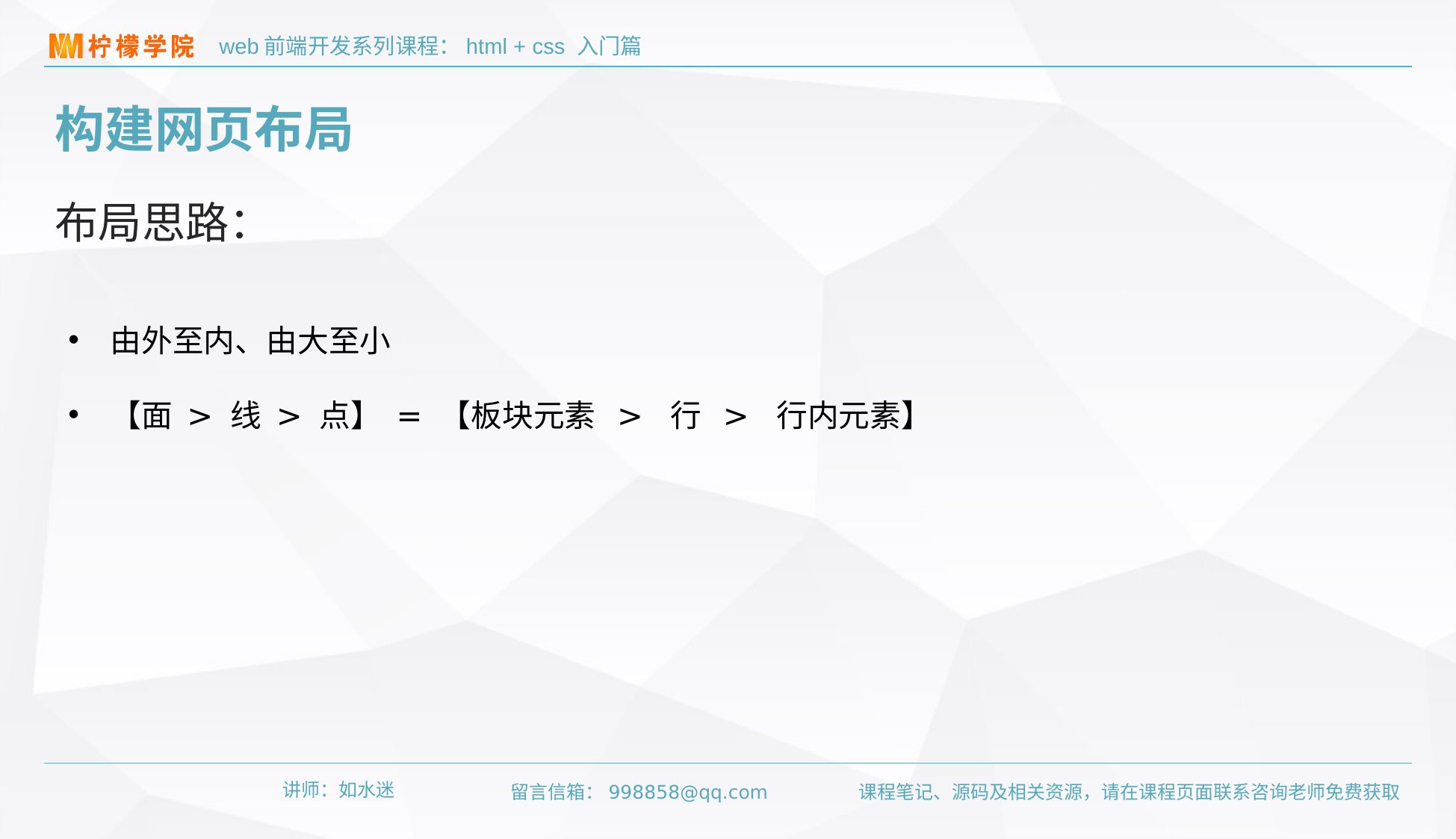

构建网页布局
布局思路：
由外至内、由大至小
【面 > 线 > 点】 = 【板块元素  >  行  >  行内元素】